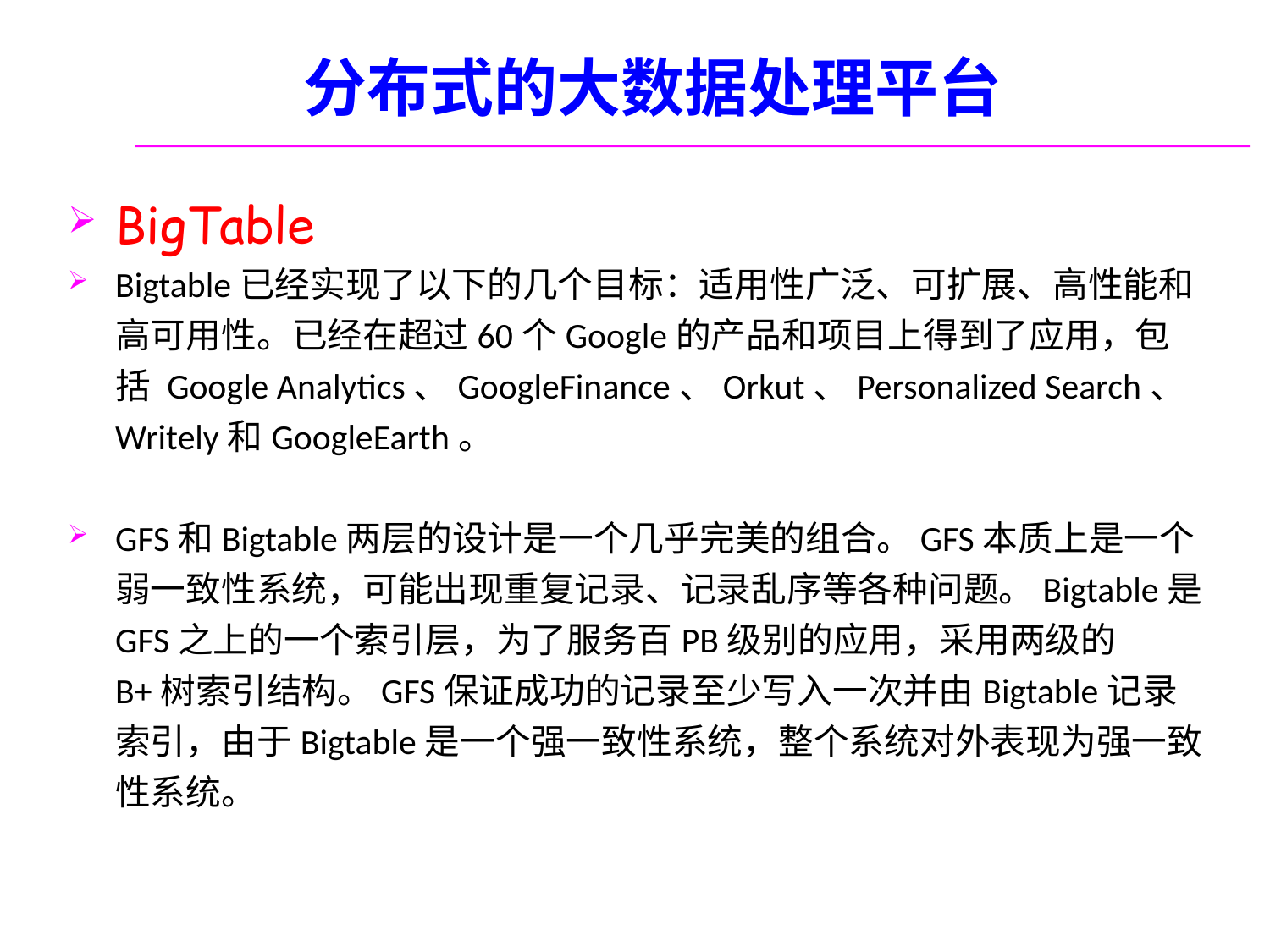

# 分布式的大数据处理平台
BigTable
Bigtable已经实现了以下的几个目标：适用性广泛、可扩展、高性能和高可用性。已经在超过60个Google的产品和项目上得到了应用，包括 Google Analytics、GoogleFinance、Orkut、Personalized Search、Writely和GoogleEarth。

GFS和Bigtable两层的设计是一个几乎完美的组合。GFS本质上是一个弱一致性系统，可能出现重复记录、记录乱序等各种问题。Bigtable是GFS之上的一个索引层，为了服务百PB级别的应用，采用两级的B+树索引结构。GFS保证成功的记录至少写入一次并由Bigtable记录索引，由于Bigtable是一个强一致性系统，整个系统对外表现为强一致性系统。
60